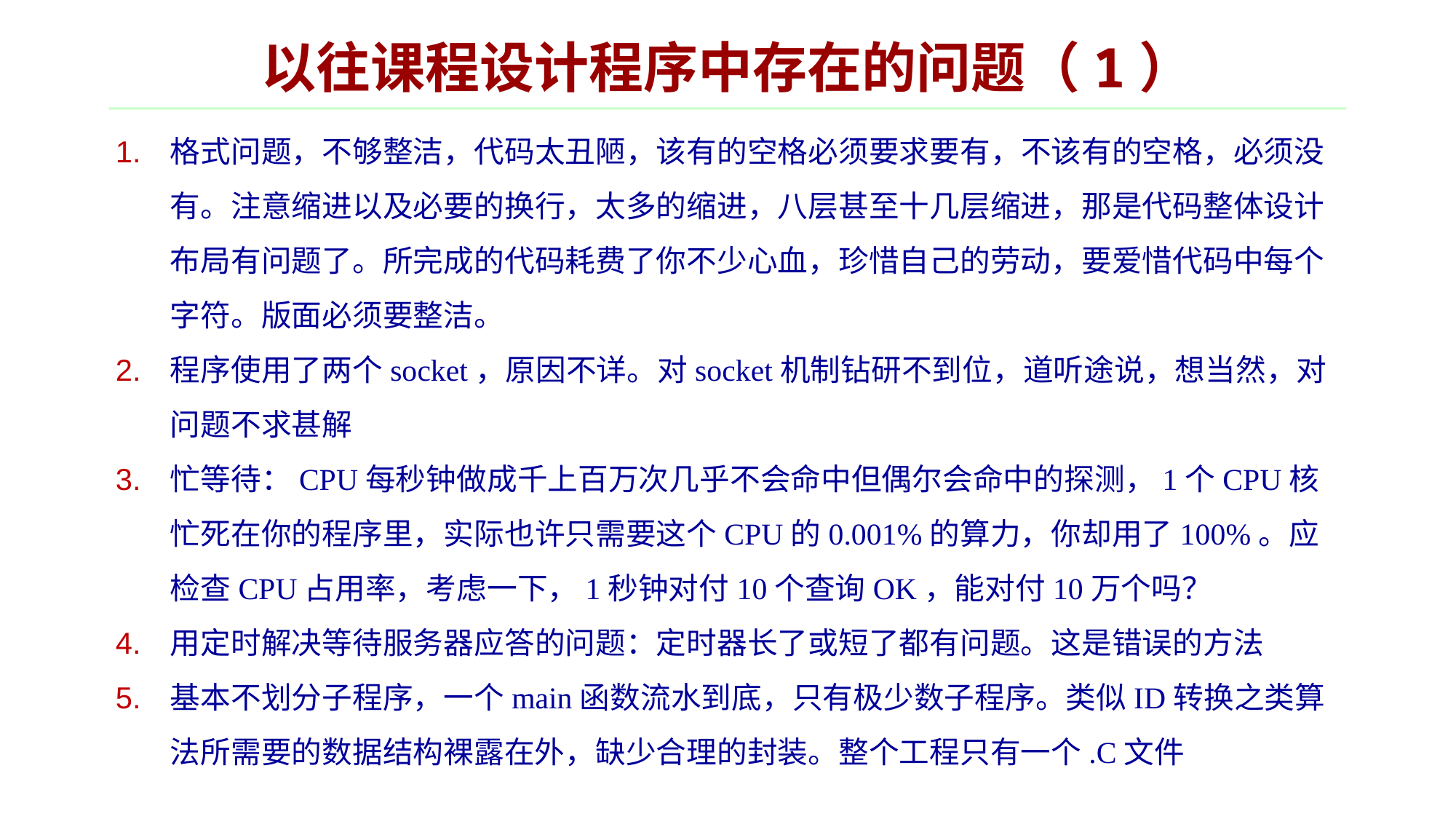

# 以往课程设计程序中存在的问题（1）
格式问题，不够整洁，代码太丑陋，该有的空格必须要求要有，不该有的空格，必须没有。注意缩进以及必要的换行，太多的缩进，八层甚至十几层缩进，那是代码整体设计布局有问题了。所完成的代码耗费了你不少心血，珍惜自己的劳动，要爱惜代码中每个字符。版面必须要整洁。
程序使用了两个socket，原因不详。对socket机制钻研不到位，道听途说，想当然，对问题不求甚解
忙等待：CPU每秒钟做成千上百万次几乎不会命中但偶尔会命中的探测，1个CPU核忙死在你的程序里，实际也许只需要这个CPU的0.001%的算力，你却用了100%。应检查CPU占用率，考虑一下，1秒钟对付10个查询OK，能对付10万个吗？
用定时解决等待服务器应答的问题：定时器长了或短了都有问题。这是错误的方法
基本不划分子程序，一个main函数流水到底，只有极少数子程序。类似ID转换之类算法所需要的数据结构裸露在外，缺少合理的封装。整个工程只有一个.C文件